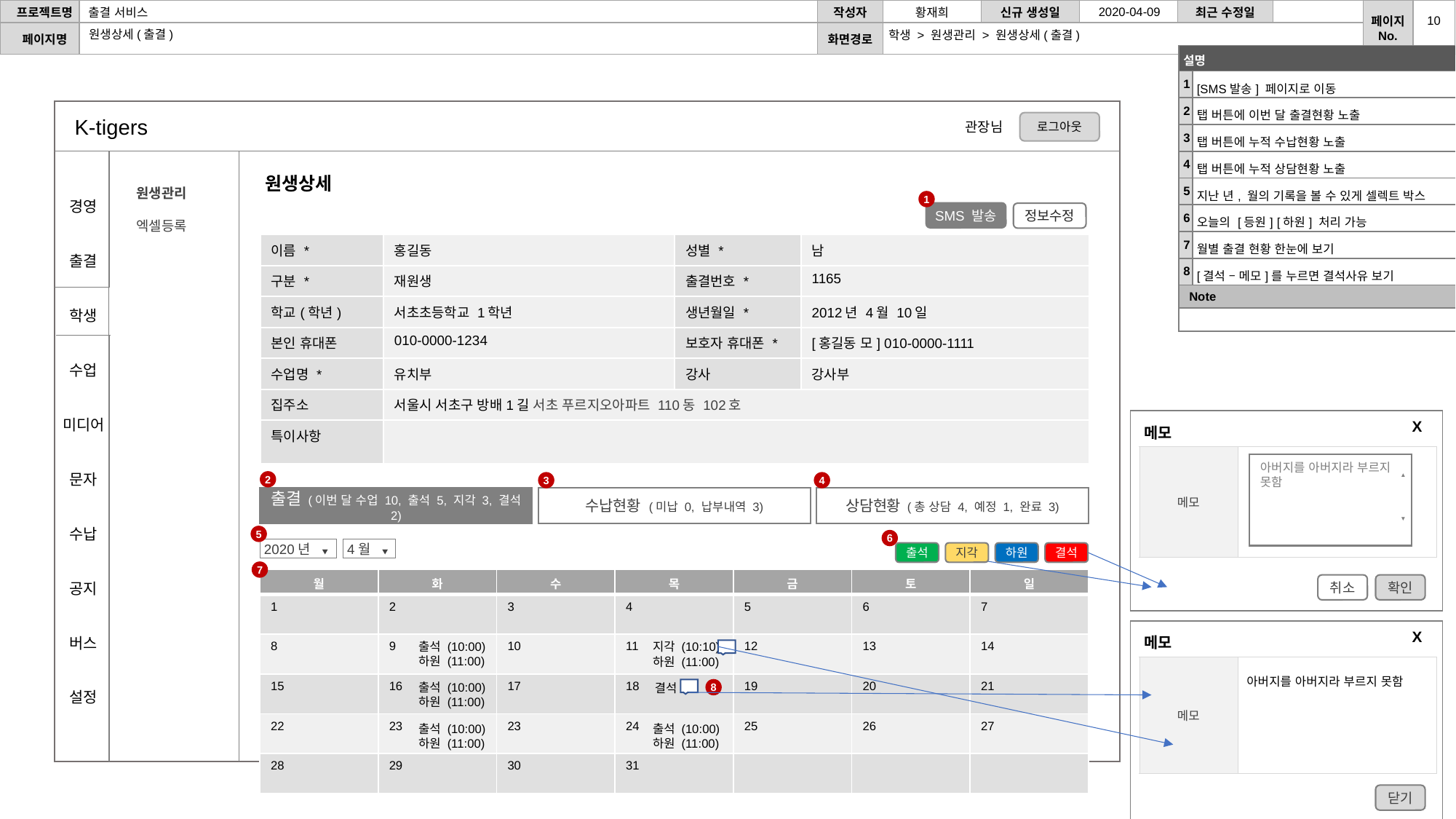

2020-04-09
10
원생상세(출결)
학생 > 원생관리 > 원생상세(출결)
| 설명 |  |
| --- | --- |
| 1 | [SMS발송] 페이지로 이동 |
| 2 | 탭 버튼에 이번 달 출결현황 노출 |
| 3 | 탭 버튼에 누적 수납현황 노출 |
| 4 | 탭 버튼에 누적 상담현황 노출 |
| 5 | 지난 년, 월의 기록을 볼 수 있게 셀렉트 박스 |
| 6 | 오늘의 [등원] [하원] 처리 가능 |
| 7 | 월별 출결 현황 한눈에 보기 |
| 8 | [결석 – 메모]를 누르면 결석사유 보기 |
| Note |  |
|  |  |

K-tigers
로그아웃
관장님
원생상세
원생관리

엑셀등록
경영

출결

학생

수업

미디어

문자

수납

공지

버스

설정

1
SMS 발송
정보수정
| 이름 \* | 홍길동 | 성별 \* | 남 |
| --- | --- | --- | --- |
| 구분 \* | 재원생 | 출결번호 \* | 1165 |
| 학교(학년) | 서초초등학교 1학년 | 생년월일 \* | 2012년 4월 10일 |
| 본인 휴대폰 | 010-0000-1234 | 보호자 휴대폰 \* | [홍길동 모] 010-0000-1111 |
| 수업명 \* | 유치부 | 강사 | 강사부 |
| 집주소 | 서울시 서초구 방배1길 서초 푸르지오아파트 110동 102호 |  |  |
| 특이사항 |  |  |  |

X
메모
| 메모 |  |
| --- | --- |
아버지를 아버지라 부르지 못함
▲

▼
2
3
4
출결 (이번 달 수업 10, 출석 5, 지각 3, 결석 2)
수납현황 (미납 0, 납부내역 3)
상담현황 (총 상담 4, 예정 1, 완료 3)
5
6
2020년   ▼
4월   ▼
출석
지각
하원
결석
7
| 월 | 화 | 수 | 목 | 금 | 토 | 일 |
| --- | --- | --- | --- | --- | --- | --- |
| 1 | 2 | 3 | 4 | 5 | 6 | 7 |
| 8 | 9 | 10 | 11 | 12 | 13 | 14 |
| 15 | 16 | 17 | 18 | 19 | 20 | 21 |
| 22 | 23 | 23 | 24 | 25 | 26 | 27 |
| 28 | 29 | 30 | 31 |  |  |  |
취소
확인

X
메모
출석 (10:00)
하원 (11:00)
지각 (10:10)
하원 (11:00)

| 메모 | 아버지를 아버지라 부르지 못함 |
| --- | --- |
출석 (10:00)
하원 (11:00)
결석
8

출석 (10:00)
하원 (11:00)
출석 (10:00)
하원 (11:00)
닫기